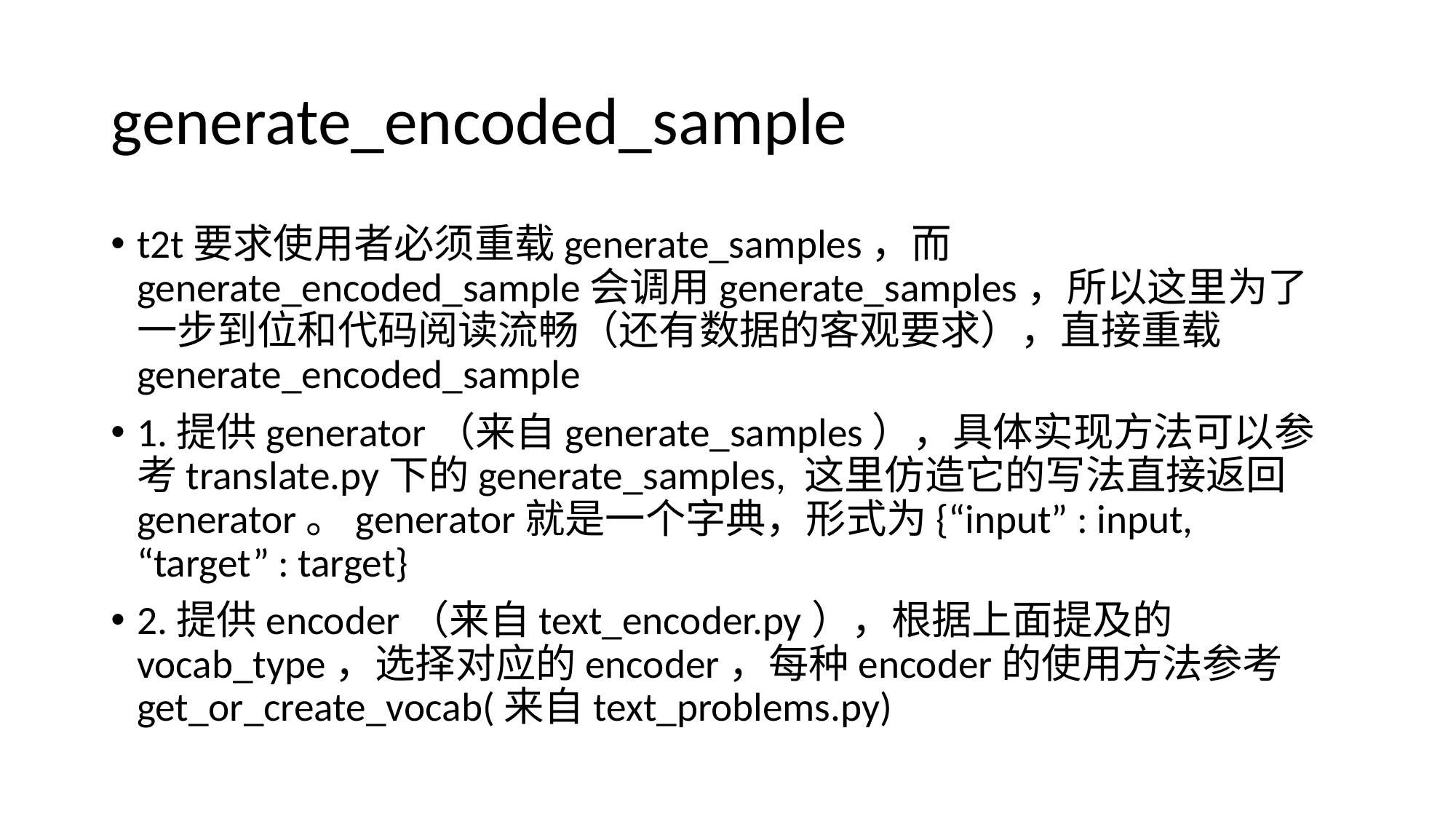

# generate_encoded_sample
t2t要求使用者必须重载generate_samples，而generate_encoded_sample会调用generate_samples，所以这里为了一步到位和代码阅读流畅（还有数据的客观要求），直接重载generate_encoded_sample
1.提供generator（来自generate_samples），具体实现方法可以参考translate.py下的generate_samples, 这里仿造它的写法直接返回generator。generator就是一个字典，形式为{“input” : input, “target” : target}
2.提供encoder（来自text_encoder.py），根据上面提及的vocab_type，选择对应的encoder，每种encoder的使用方法参考get_or_create_vocab(来自text_problems.py)